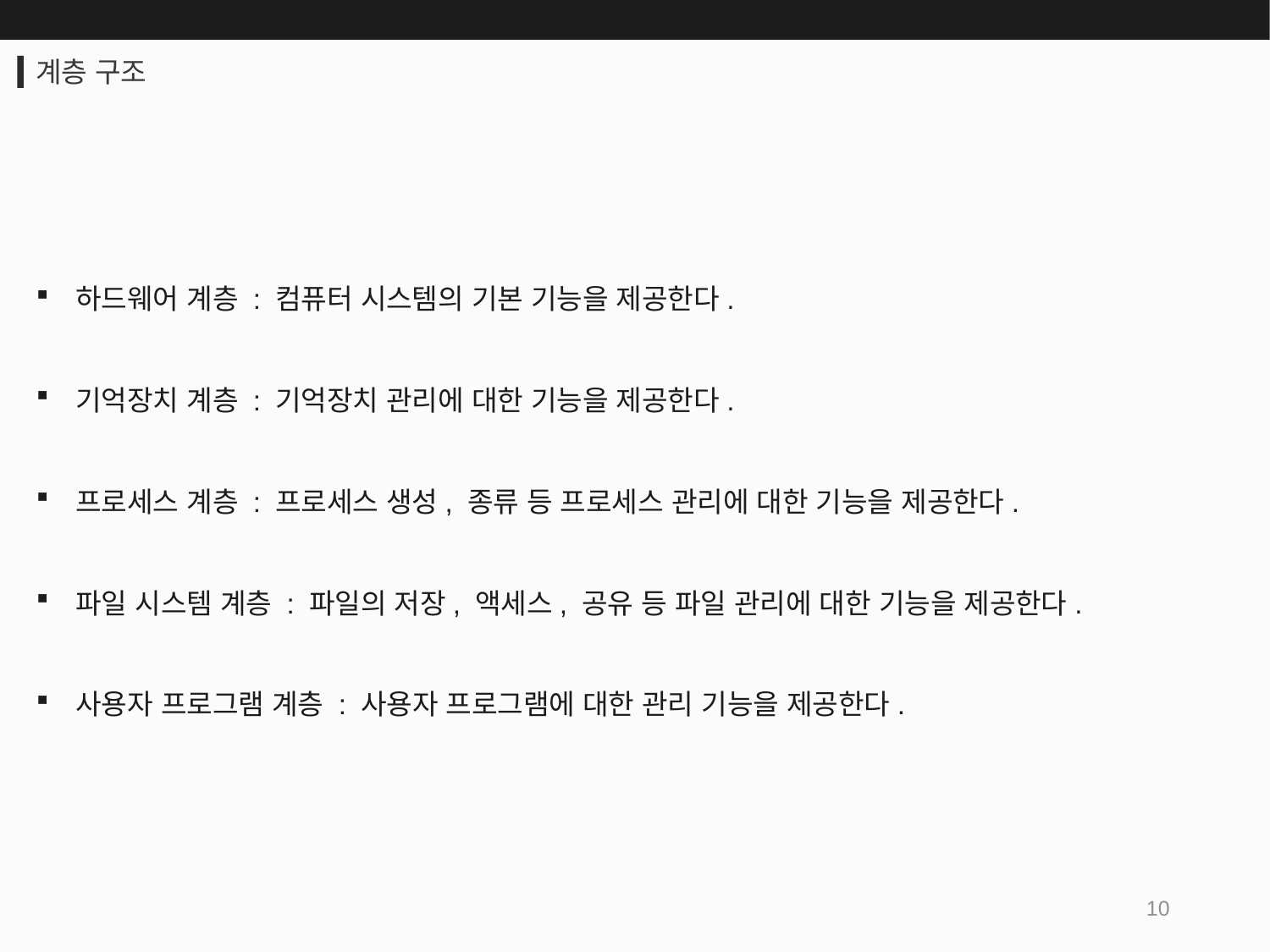

계층 구조

하드웨어 계층 : 컴퓨터 시스템의 기본 기능을 제공한다.

기억장치 계층 : 기억장치 관리에 대한 기능을 제공한다.

프로세스 계층 : 프로세스 생성, 종류 등 프로세스 관리에 대한 기능을 제공한다.

파일 시스템 계층 : 파일의 저장, 액세스, 공유 등 파일 관리에 대한 기능을 제공한다.

사용자 프로그램 계층 : 사용자 프로그램에 대한 관리 기능을 제공한다.
10